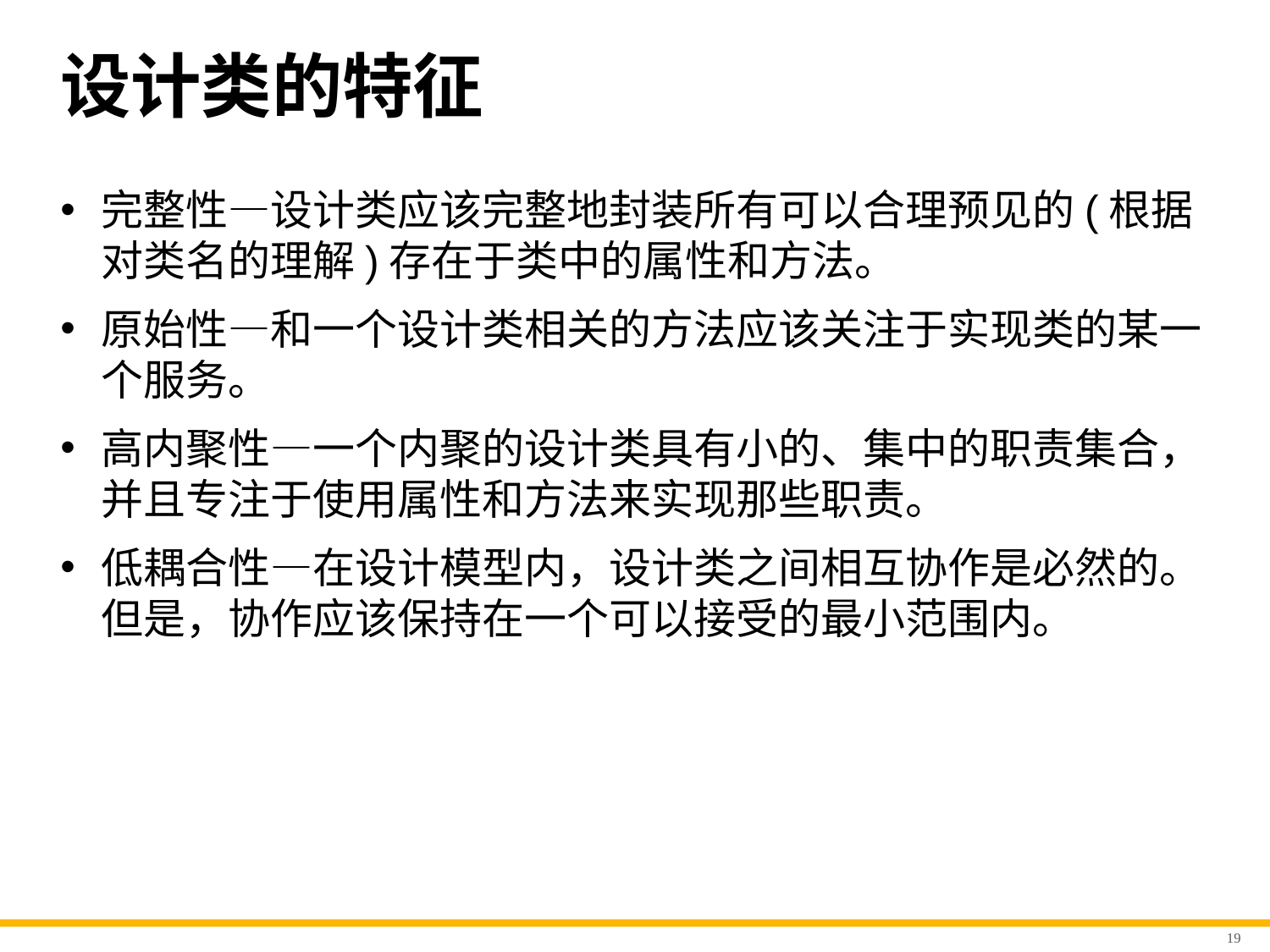

# 设计类的特征
完整性—设计类应该完整地封装所有可以合理预见的(根据对类名的理解)存在于类中的属性和方法。
原始性—和一个设计类相关的方法应该关注于实现类的某一个服务。
高内聚性—一个内聚的设计类具有小的、集中的职责集合，并且专注于使用属性和方法来实现那些职责。
低耦合性—在设计模型内，设计类之间相互协作是必然的。但是，协作应该保持在一个可以接受的最小范围内。
19